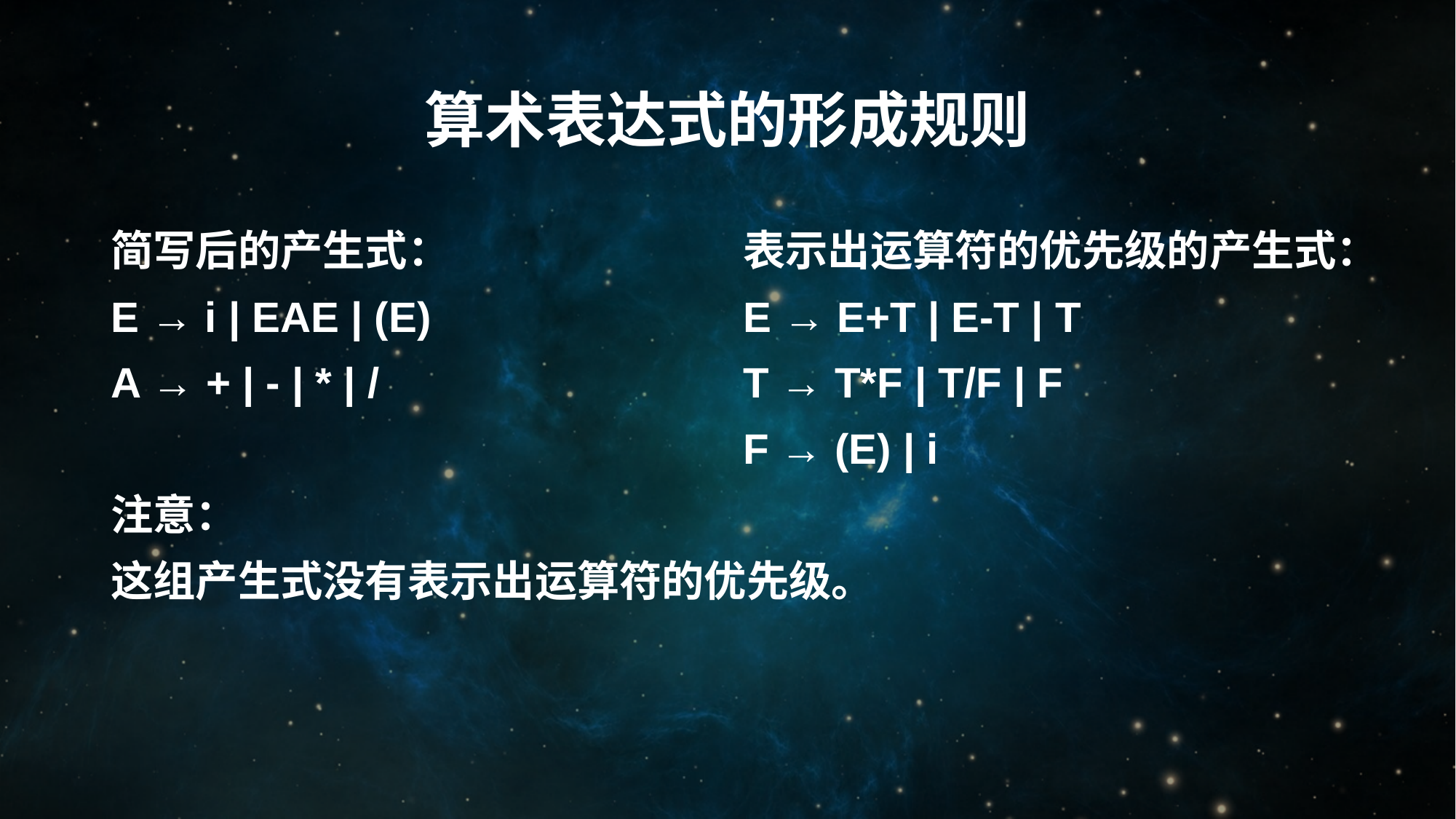

# 算术表达式的形成规则
简写后的产生式：
E → i | EAE | (E)
A → + | - | * | /

注意：
这组产生式没有表示出运算符的优先级。
表示出运算符的优先级的产生式：
E → E+T | E-T | T
T → T*F | T/F | F
F → (E) | i